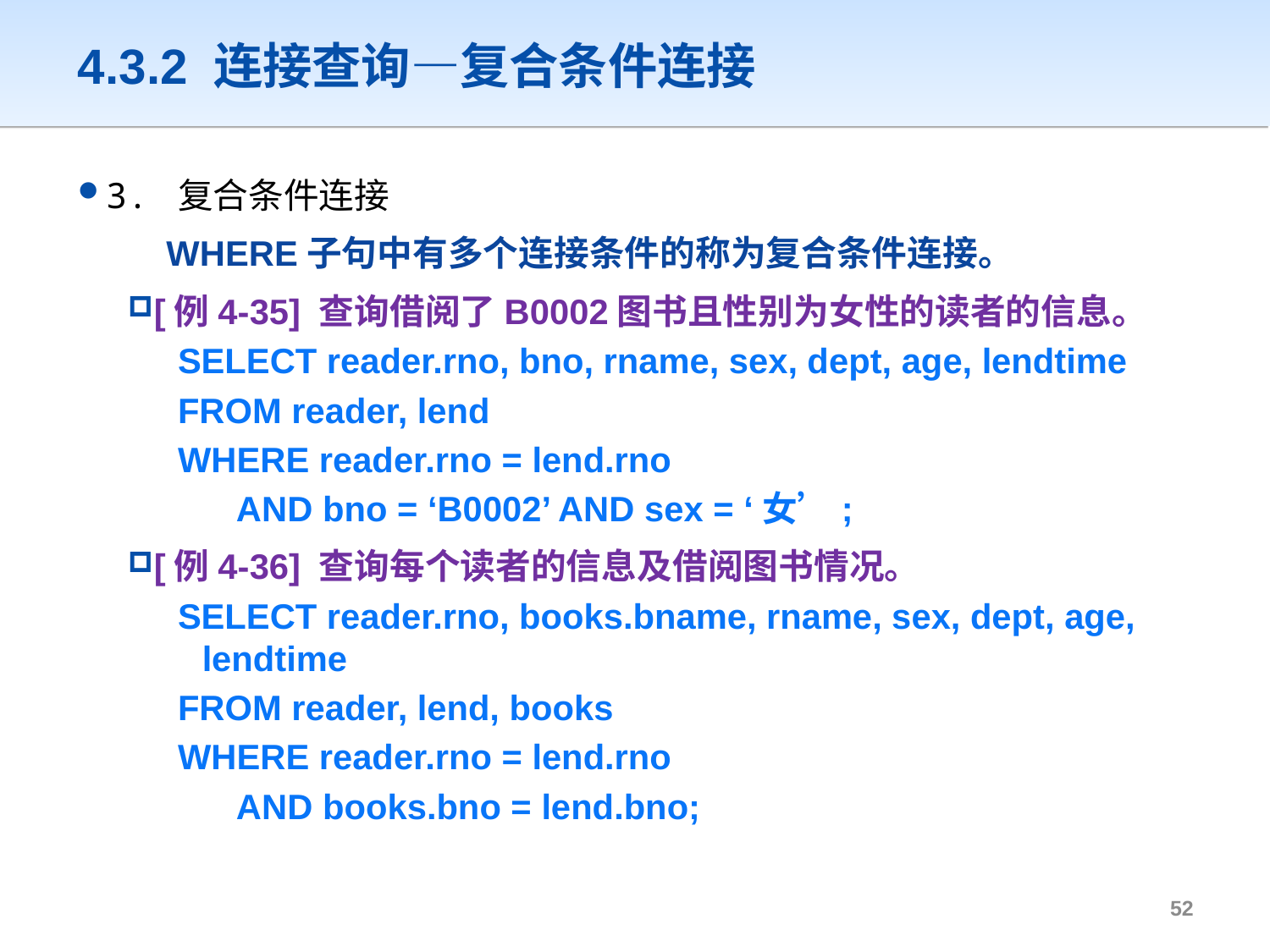

# 4.3.2 连接查询—复合条件连接
3. 复合条件连接
	   WHERE子句中有多个连接条件的称为复合条件连接。
[例4-35] 查询借阅了B0002图书且性别为女性的读者的信息。
SELECT reader.rno, bno, rname, sex, dept, age, lendtime
FROM reader, lend
WHERE reader.rno = lend.rno
      AND bno = ‘B0002’ AND sex = ‘女’;
[例4-36] 查询每个读者的信息及借阅图书情况。
SELECT reader.rno, books.bname, rname, sex, dept, age, lendtime
FROM reader, lend, books
WHERE reader.rno = lend.rno
      AND books.bno = lend.bno;

52